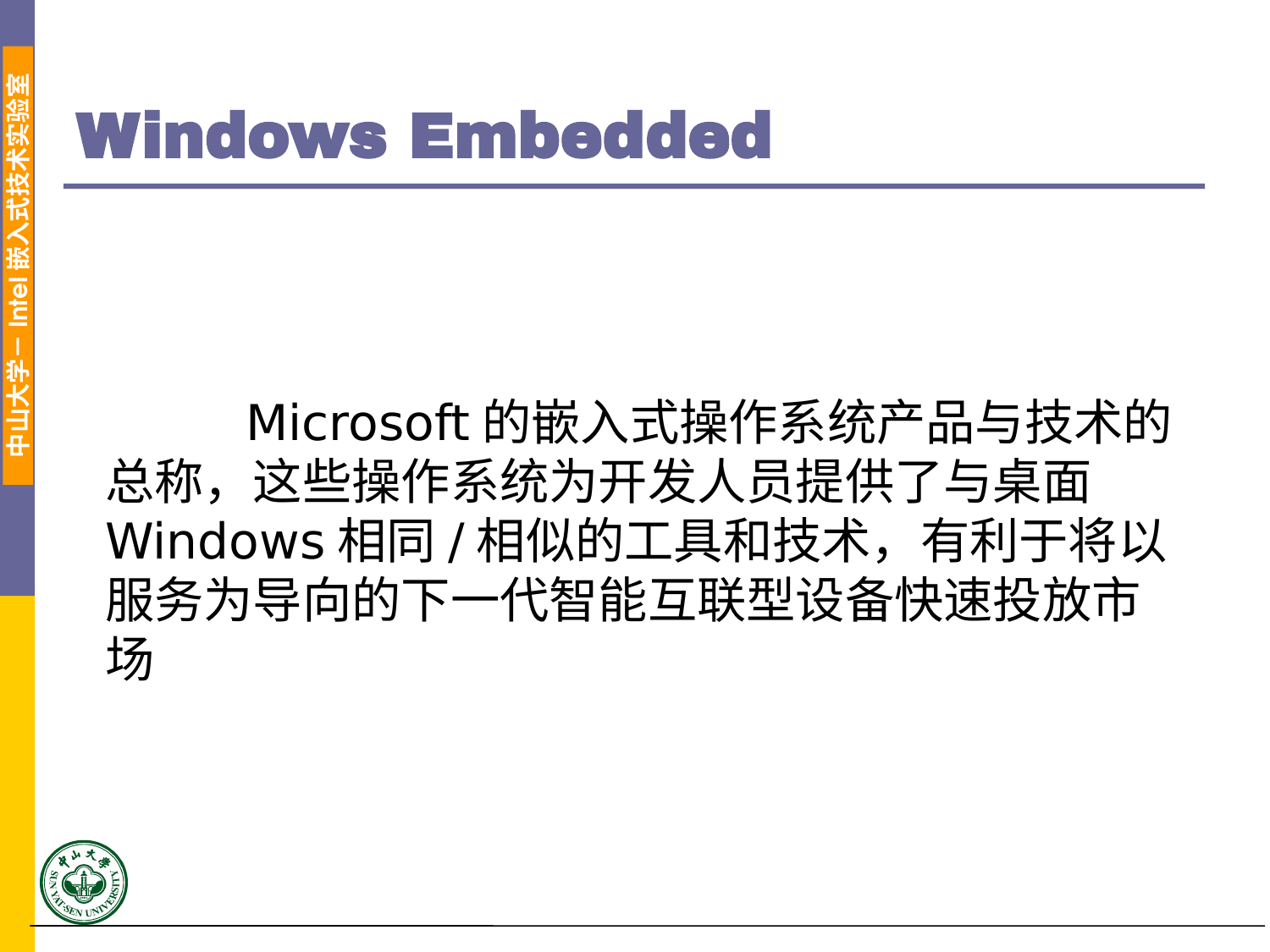

# Windows Embedded
            Microsoft的嵌入式操作系统产品与技术的总称，这些操作系统为开发人员提供了与桌面Windows相同/相似的工具和技术，有利于将以服务为导向的下一代智能互联型设备快速投放市场